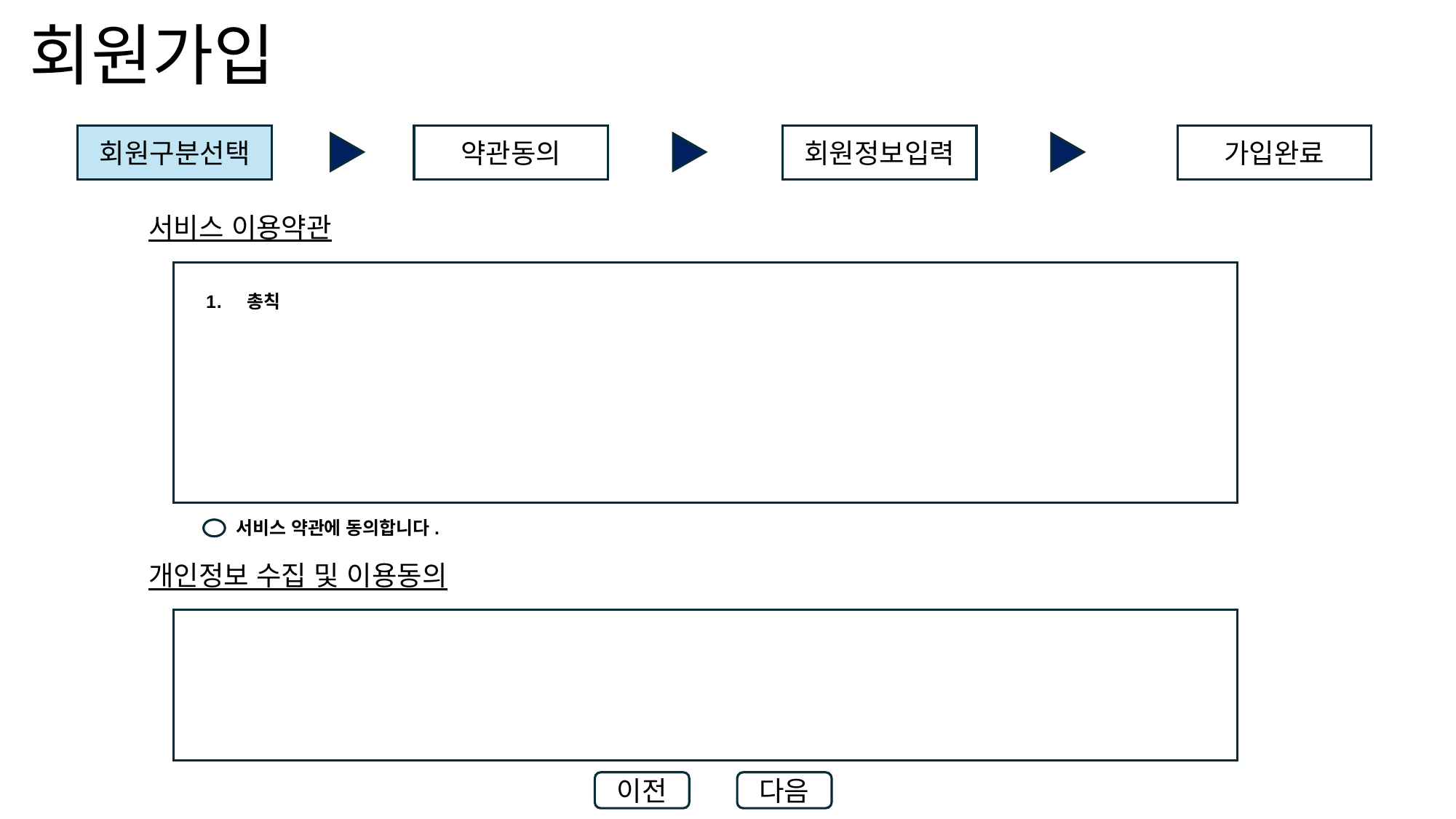

회원가입
회원구분선택
약관동의
회원정보입력
가입완료

서비스 이용약관

총칙
서비스 약관에 동의합니다.

개인정보 수집 및 이용동의

이전
다음